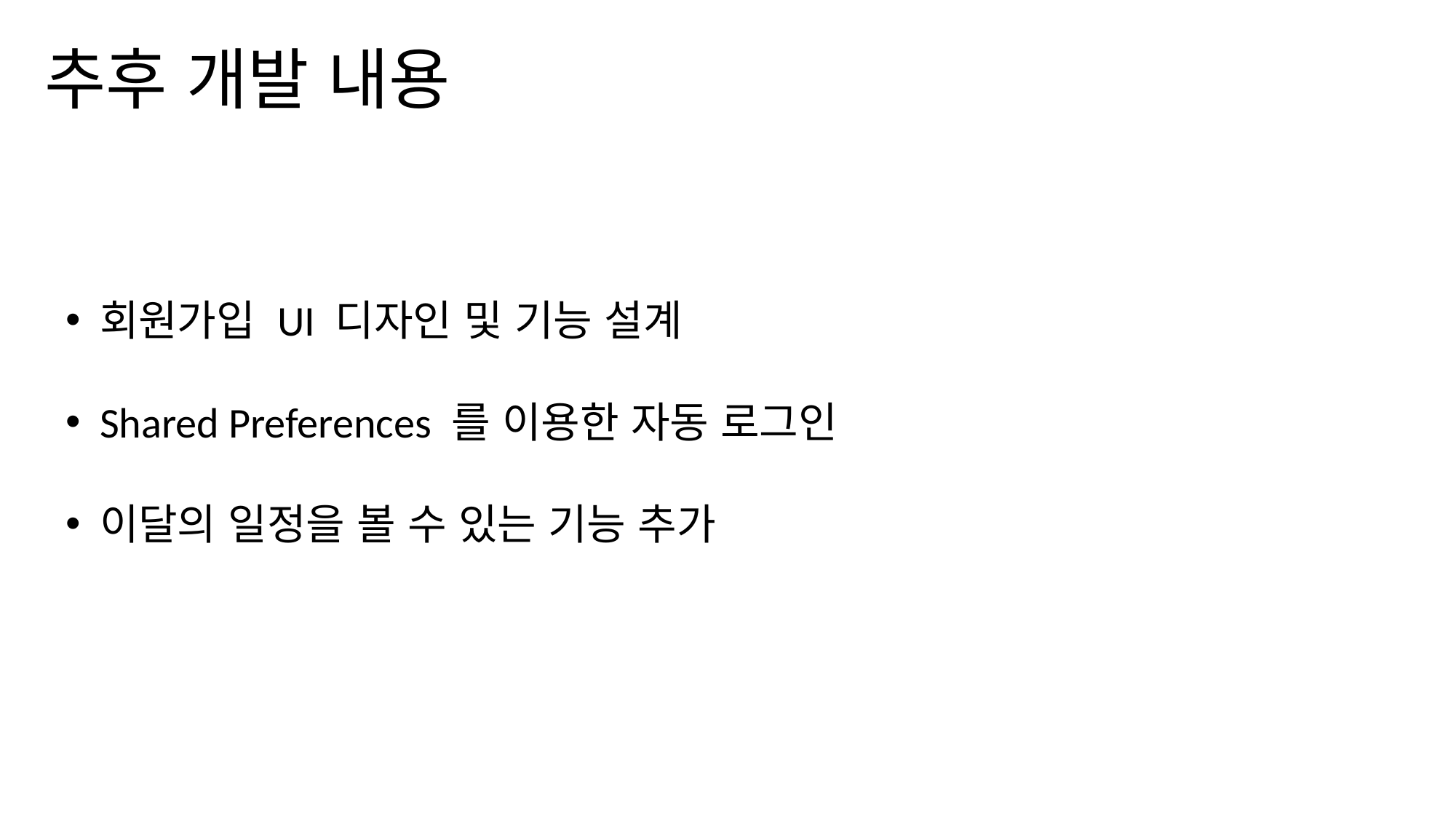

# 추후 개발 내용
회원가입 UI 디자인 및 기능 설계
Shared Preferences 를 이용한 자동 로그인
이달의 일정을 볼 수 있는 기능 추가